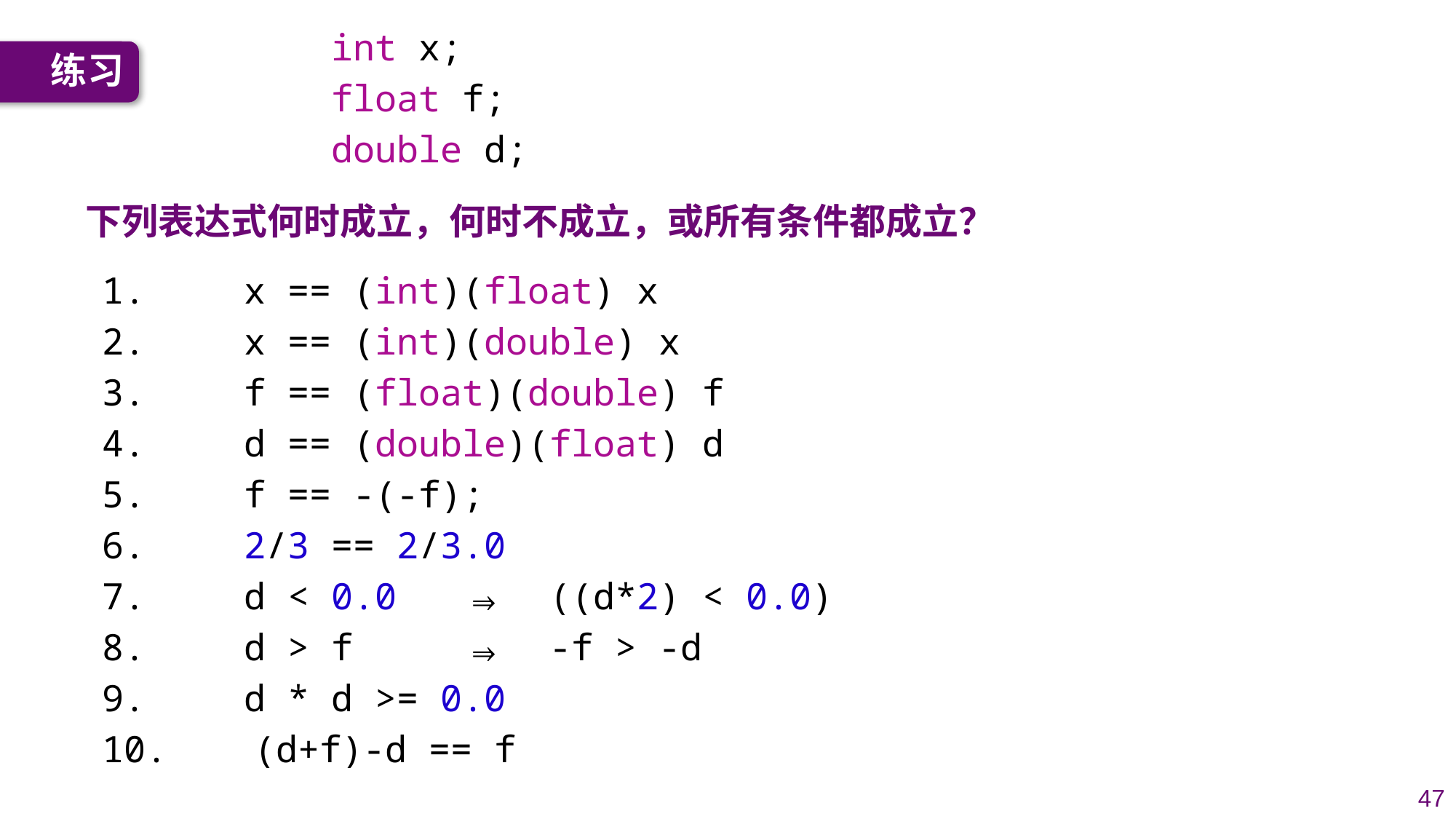

int x;
    float f;
    double d;
练习

下列表达式何时成立，何时不成立，或所有条件都成立？
    x == (int)(float) x
    x == (int)(double) x
    f == (float)(double) f
    d == (double)(float) d
    f == -(-f);
    2/3 == 2/3.0
    d < 0.0   ⇒  ((d*2) < 0.0)
    d > f     ⇒  -f > -d
    d * d >= 0.0
    (d+f)-d == f
47